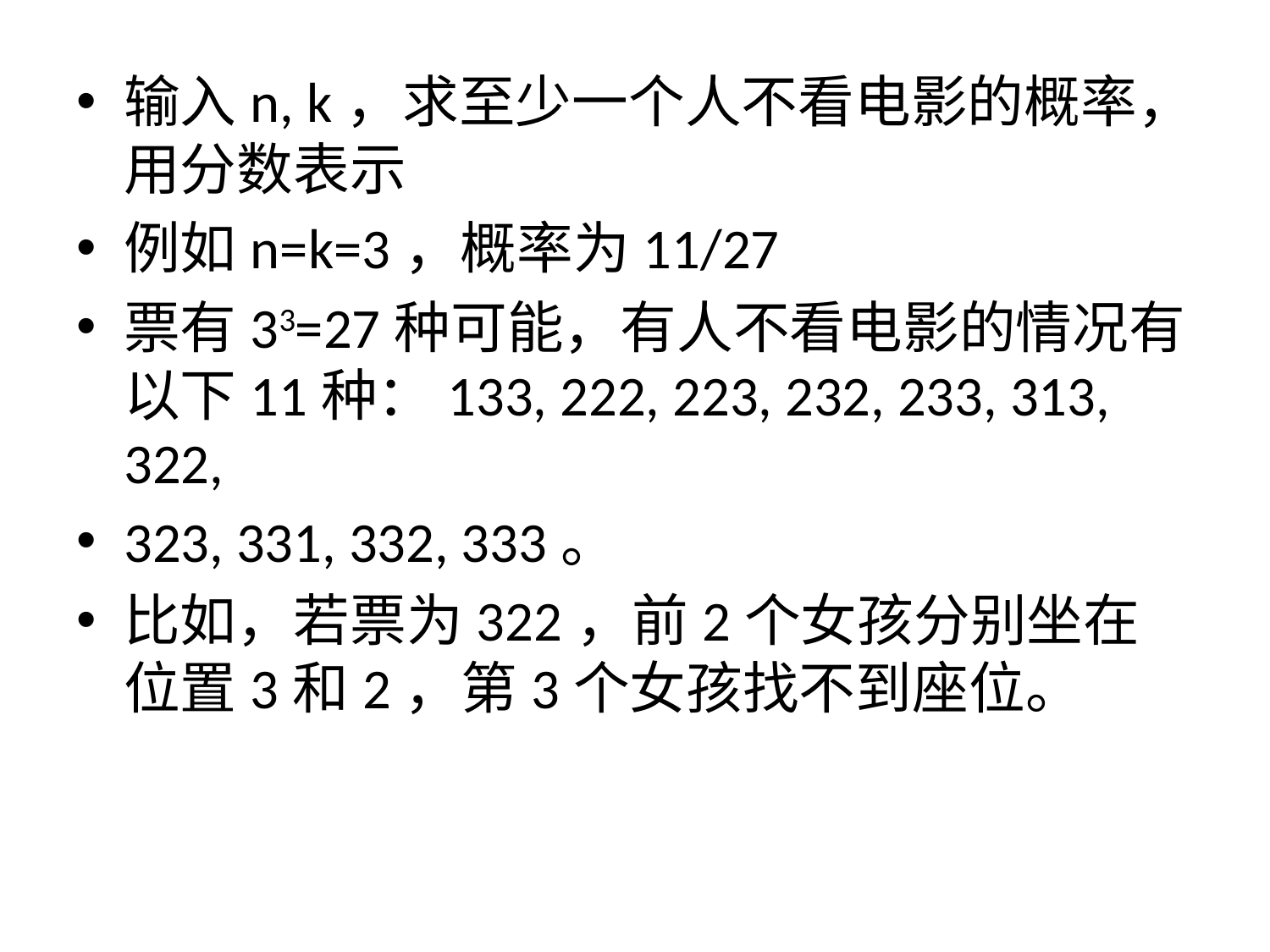

输入n, k，求至少一个人不看电影的概率，用分数表示
例如n=k=3，概率为11/27
票有33=27种可能，有人不看电影的情况有以下11种：133, 222, 223, 232, 233, 313, 322,
323, 331, 332, 333。
比如，若票为322，前2个女孩分别坐在位置3和2，第3个女孩找不到座位。